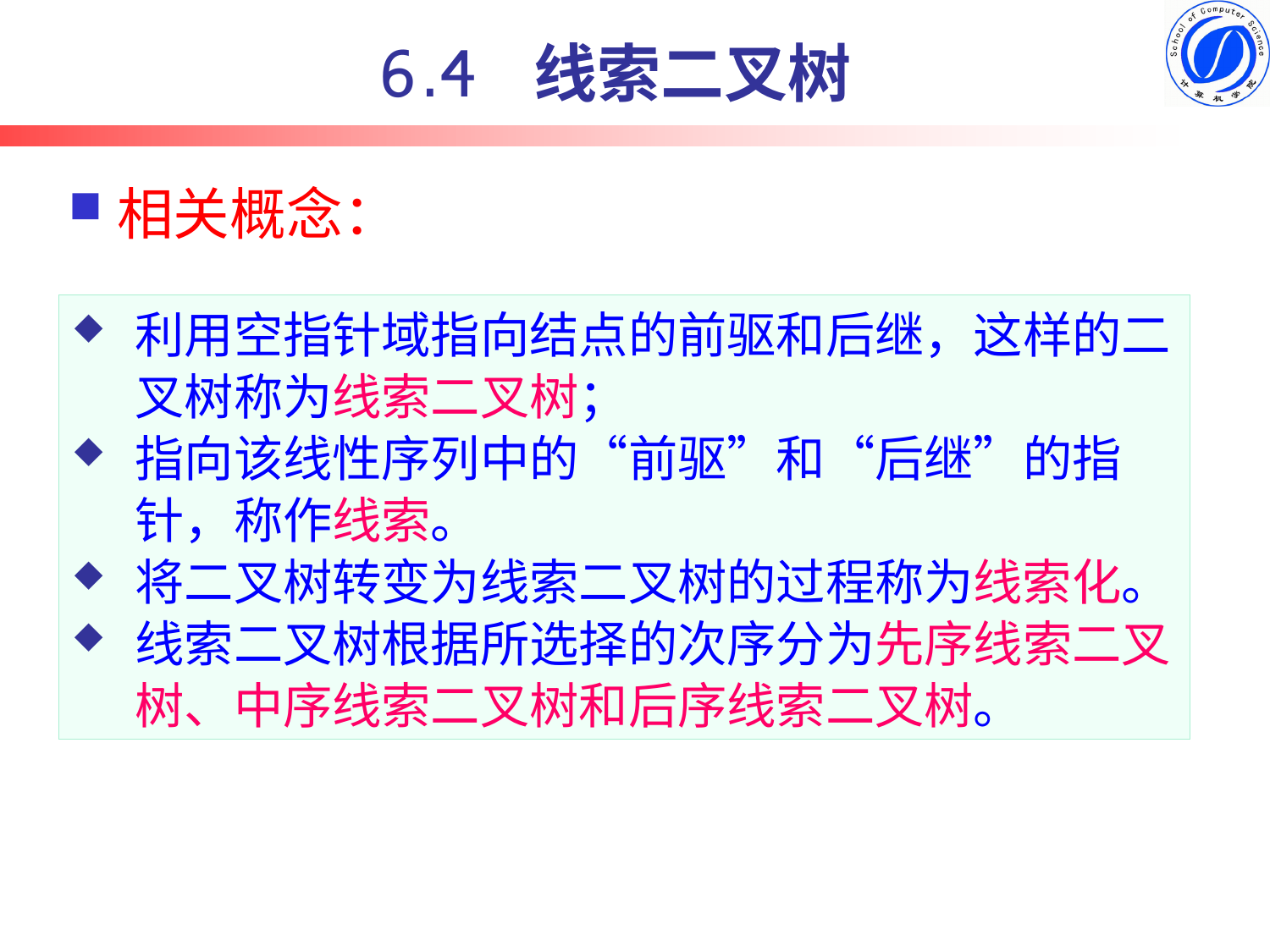

# 6.4  线索二叉树
相关概念：
利用空指针域指向结点的前驱和后继，这样的二叉树称为线索二叉树；
指向该线性序列中的“前驱”和“后继”的指针，称作线索。
将二叉树转变为线索二叉树的过程称为线索化。
线索二叉树根据所选择的次序分为先序线索二叉树、中序线索二叉树和后序线索二叉树。